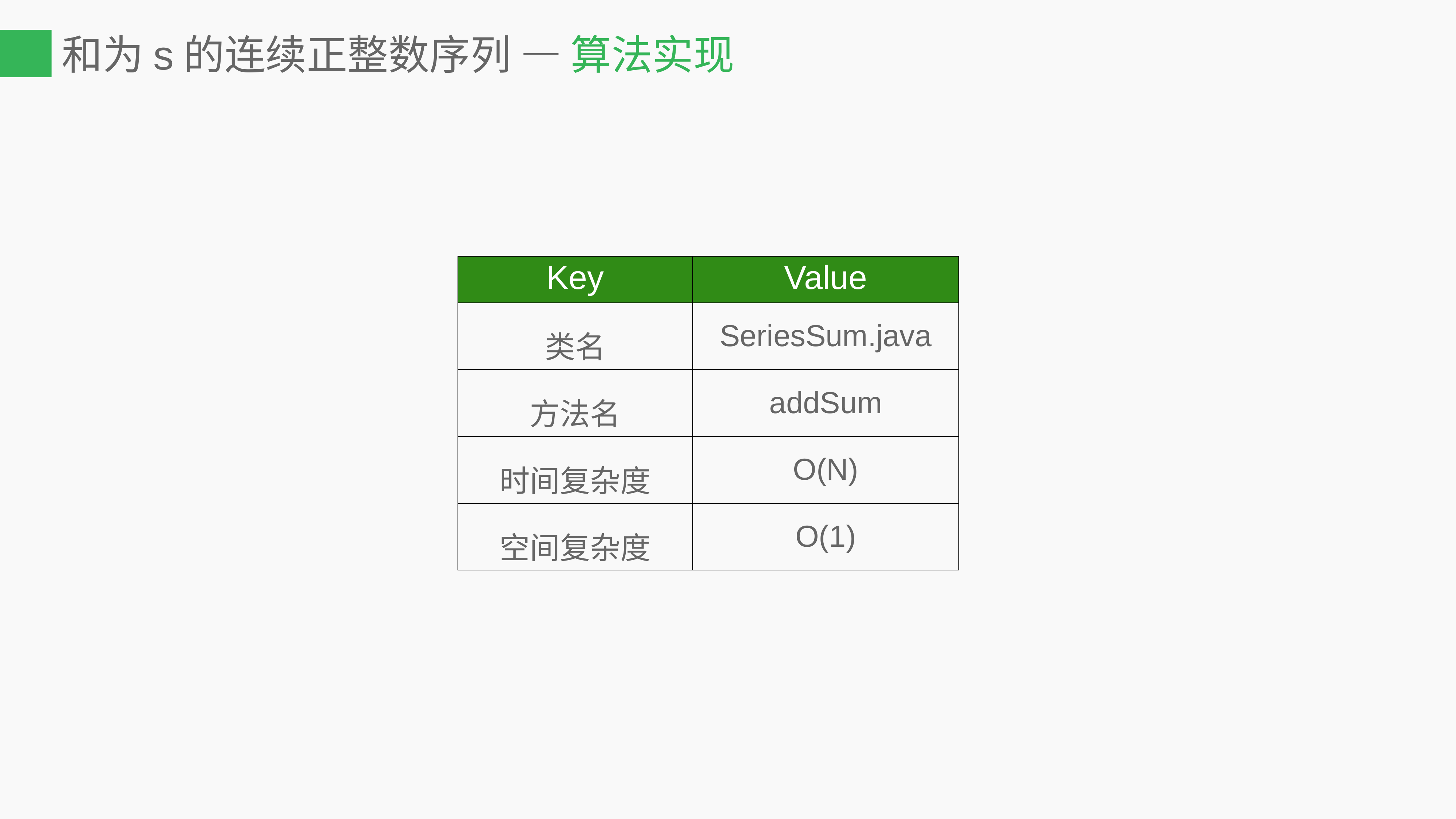

# 和为s的连续正整数序列 — 算法实现

| Key | Value |
| --- | --- |
| 类名 | SeriesSum.java |
| 方法名 | addSum |
| 时间复杂度 | O(N) |
| 空间复杂度 | O(1) |